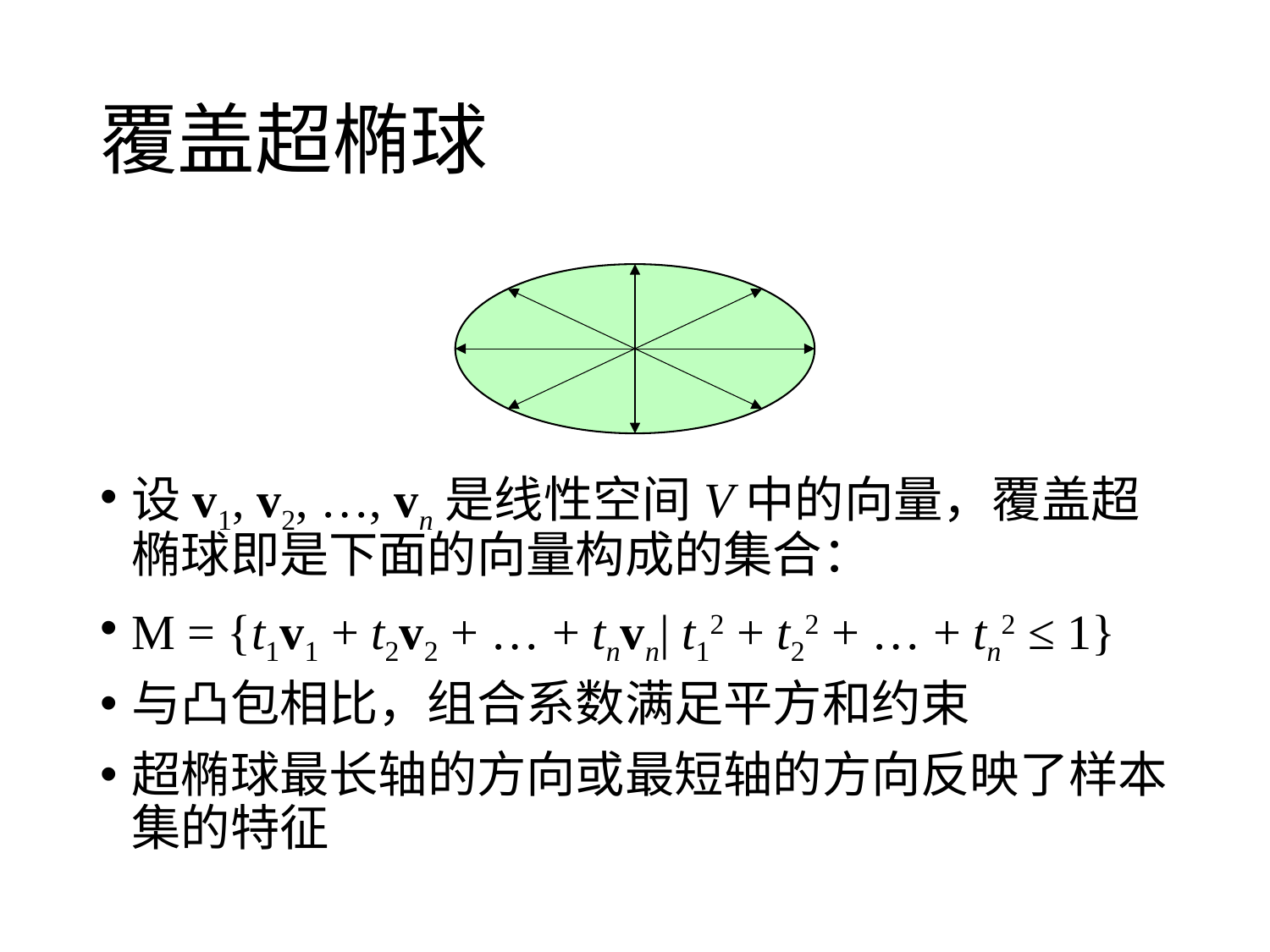

# 覆盖超椭球

设v1, v2, …, vn是线性空间V中的向量，覆盖超椭球即是下面的向量构成的集合：
M = {t1v1 + t2v2 + … + tnvn| t12 + t22 + … + tn2 ≤ 1}
与凸包相比，组合系数满足平方和约束
超椭球最长轴的方向或最短轴的方向反映了样本集的特征